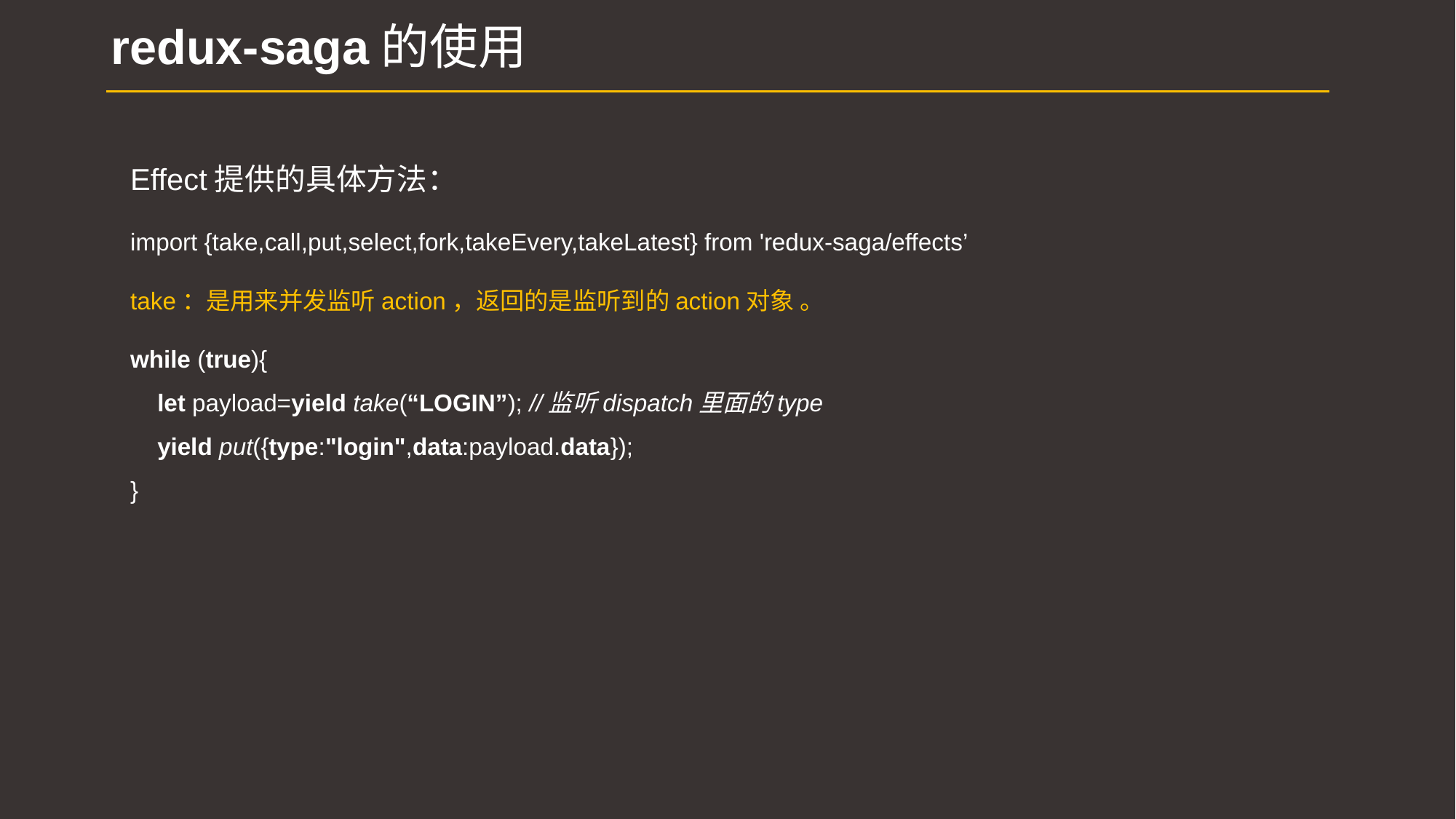

# redux-saga的使用
Effect提供的具体方法：
import {take,call,put,select,fork,takeEvery,takeLatest} from 'redux-saga/effects’
take：是用来并发监听action，返回的是监听到的action对象 。
while (true){
    let payload=yield take(“LOGIN”); //监听dispatch里面的type
    yield put({type:"login",data:payload.data});
}